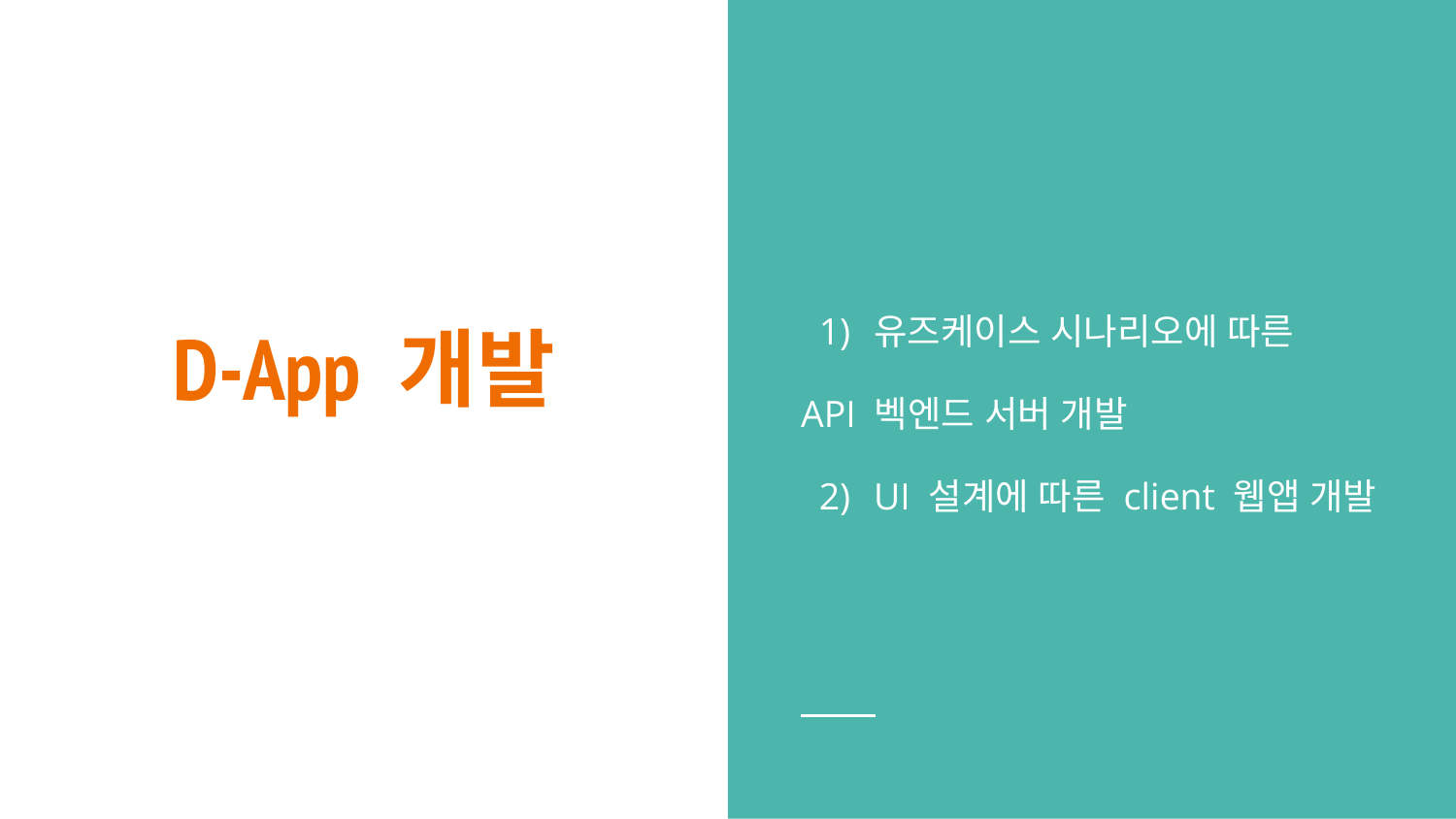

유즈케이스 시나리오에 따른
API 벡엔드 서버 개발
UI 설계에 따른 client 웹앱 개발
# D-App 개발